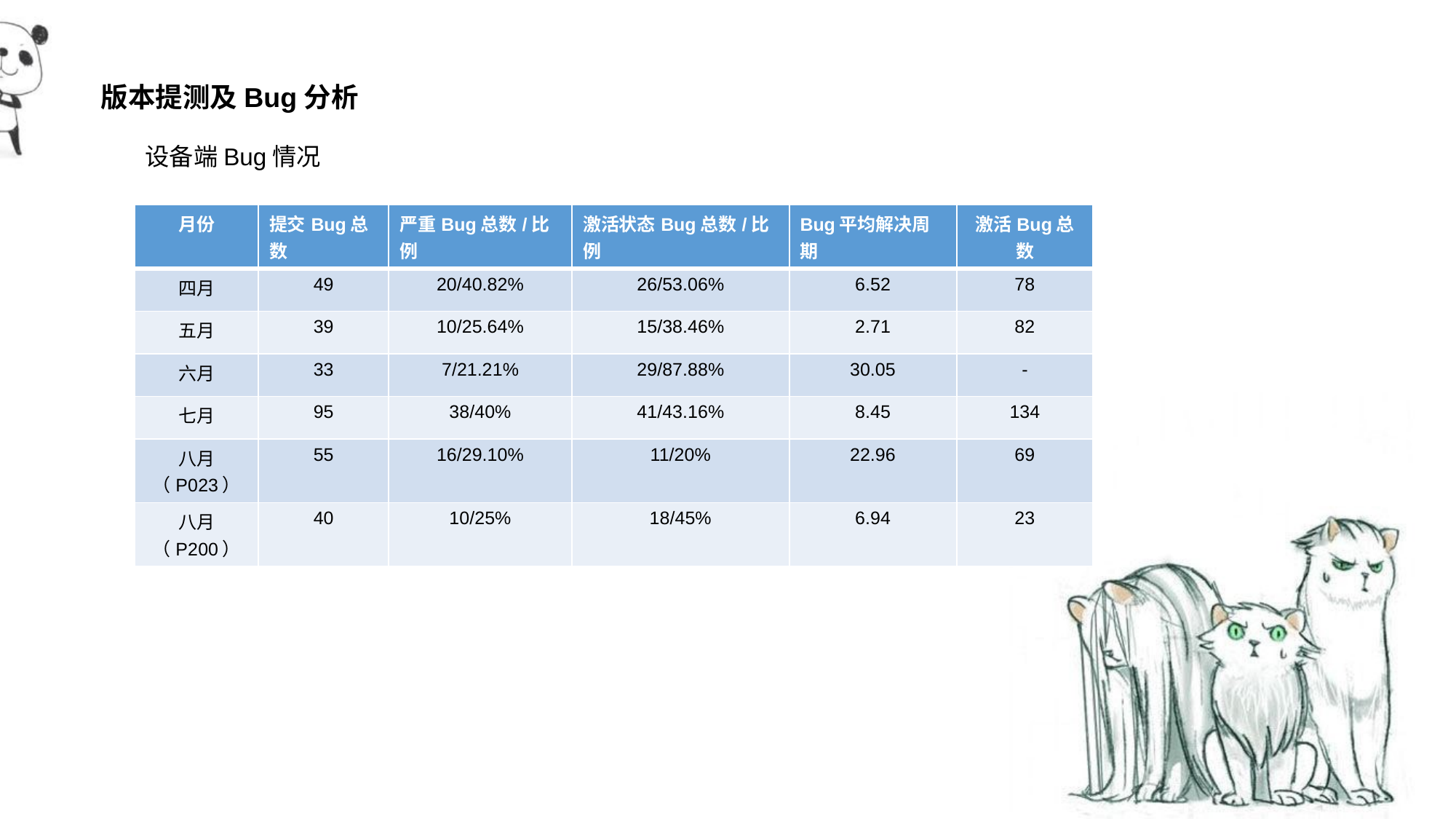

版本提测及Bug分析
设备端Bug情况
| 月份 | 提交Bug总数 | 严重Bug总数/比例 | 激活状态Bug总数/比例 | Bug平均解决周期 | 激活Bug总数 |
| --- | --- | --- | --- | --- | --- |
| 四月 | 49 | 20/40.82% | 26/53.06% | 6.52 | 78 |
| 五月 | 39 | 10/25.64% | 15/38.46% | 2.71 | 82 |
| 六月 | 33 | 7/21.21% | 29/87.88% | 30.05 | - |
| 七月 | 95 | 38/40% | 41/43.16% | 8.45 | 134 |
| 八月（P023） | 55 | 16/29.10% | 11/20% | 22.96 | 69 |
| 八月（P200） | 40 | 10/25% | 18/45% | 6.94 | 23 |